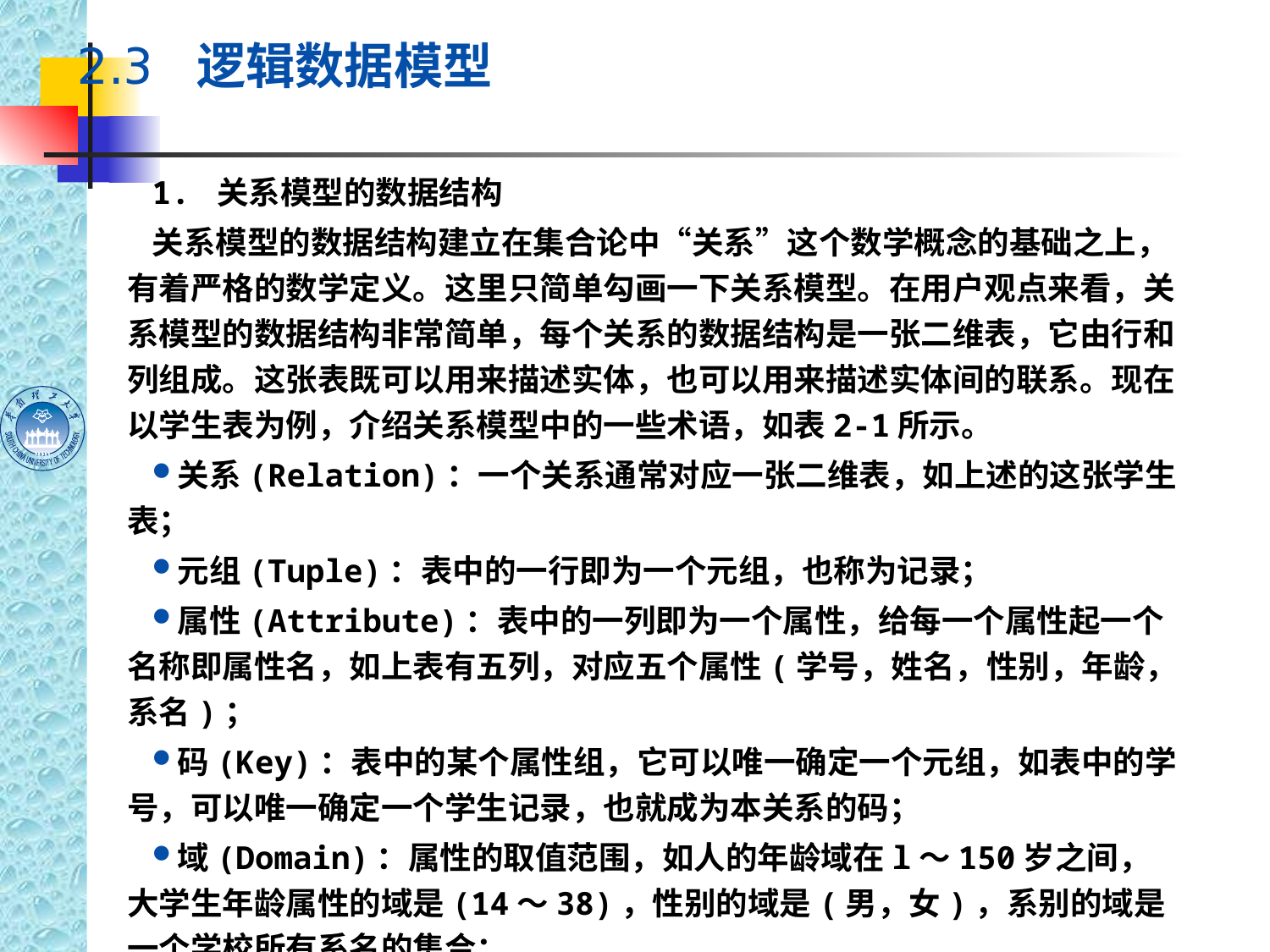

#
2.3  逻辑数据模型
1. 关系模型的数据结构
关系模型的数据结构建立在集合论中“关系”这个数学概念的基础之上，有着严格的数学定义。这里只简单勾画一下关系模型。在用户观点来看，关系模型的数据结构非常简单，每个关系的数据结构是一张二维表，它由行和列组成。这张表既可以用来描述实体，也可以用来描述实体间的联系。现在以学生表为例，介绍关系模型中的一些术语，如表2-1所示。
关系(Relation)：一个关系通常对应一张二维表，如上述的这张学生表；
元组(Tuple)：表中的一行即为一个元组，也称为记录；
属性(Attribute)：表中的一列即为一个属性，给每一个属性起一个名称即属性名，如上表有五列，对应五个属性(学号，姓名，性别，年龄，系名)；
码(Key)：表中的某个属性组，它可以唯一确定一个元组，如表中的学号，可以唯一确定一个学生记录，也就成为本关系的码；
域(Domain)：属性的取值范围，如人的年龄域在l～150岁之间，大学生年龄属性的域是(14～38)，性别的域是(男，女)，系别的域是一个学校所有系名的集合；